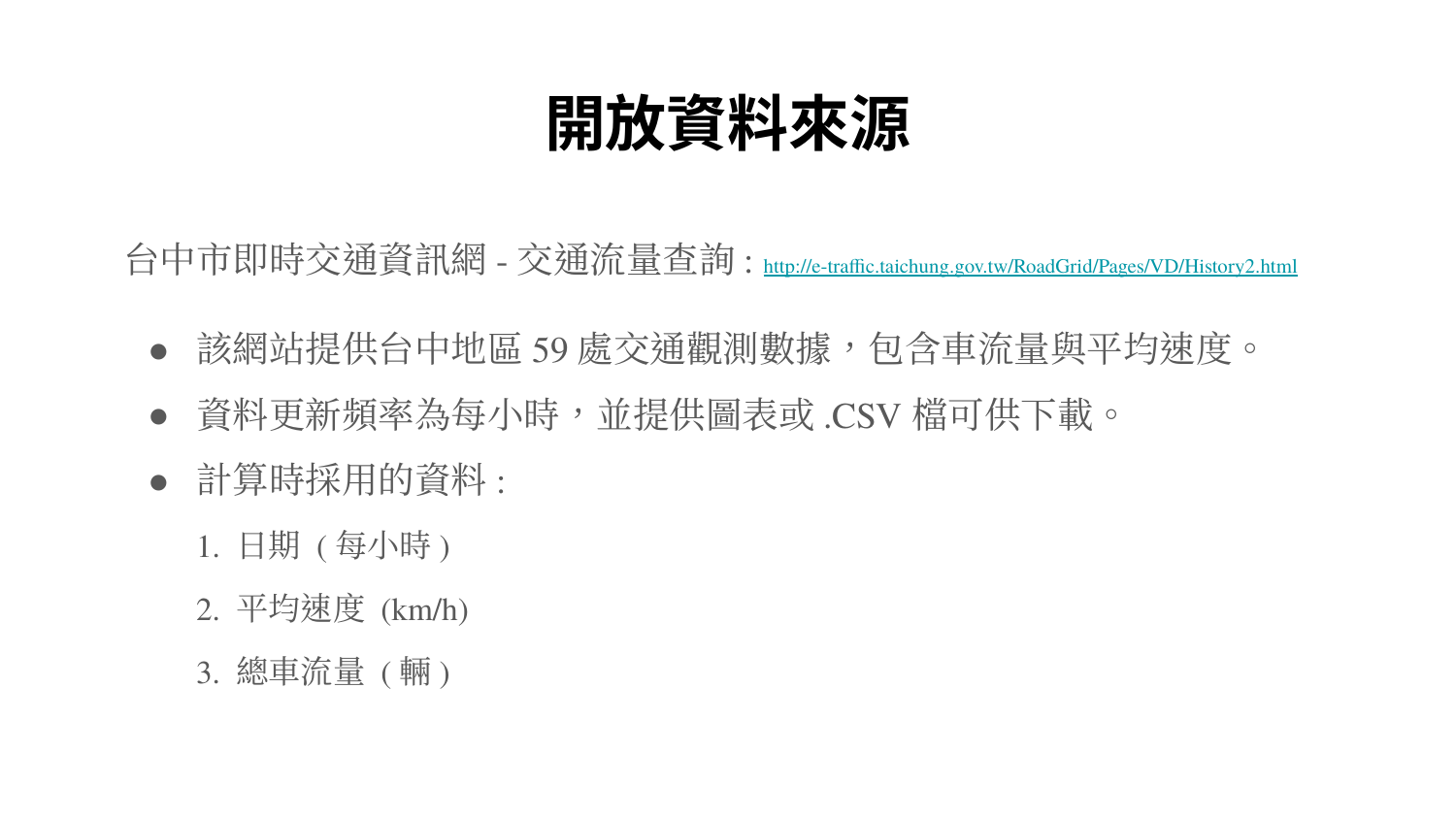

# 開放資料來源
台中市即時交通資訊網-交通流量查詢: http://e-traffic.taichung.gov.tw/RoadGrid/Pages/VD/History2.html
該網站提供台中地區59處交通觀測數據，包含車流量與平均速度。
資料更新頻率為每小時，並提供圖表或.CSV檔可供下載。
計算時採用的資料:
1. 日期 (每小時)
2. 平均速度 (km/h)
3. 總車流量 (輛)